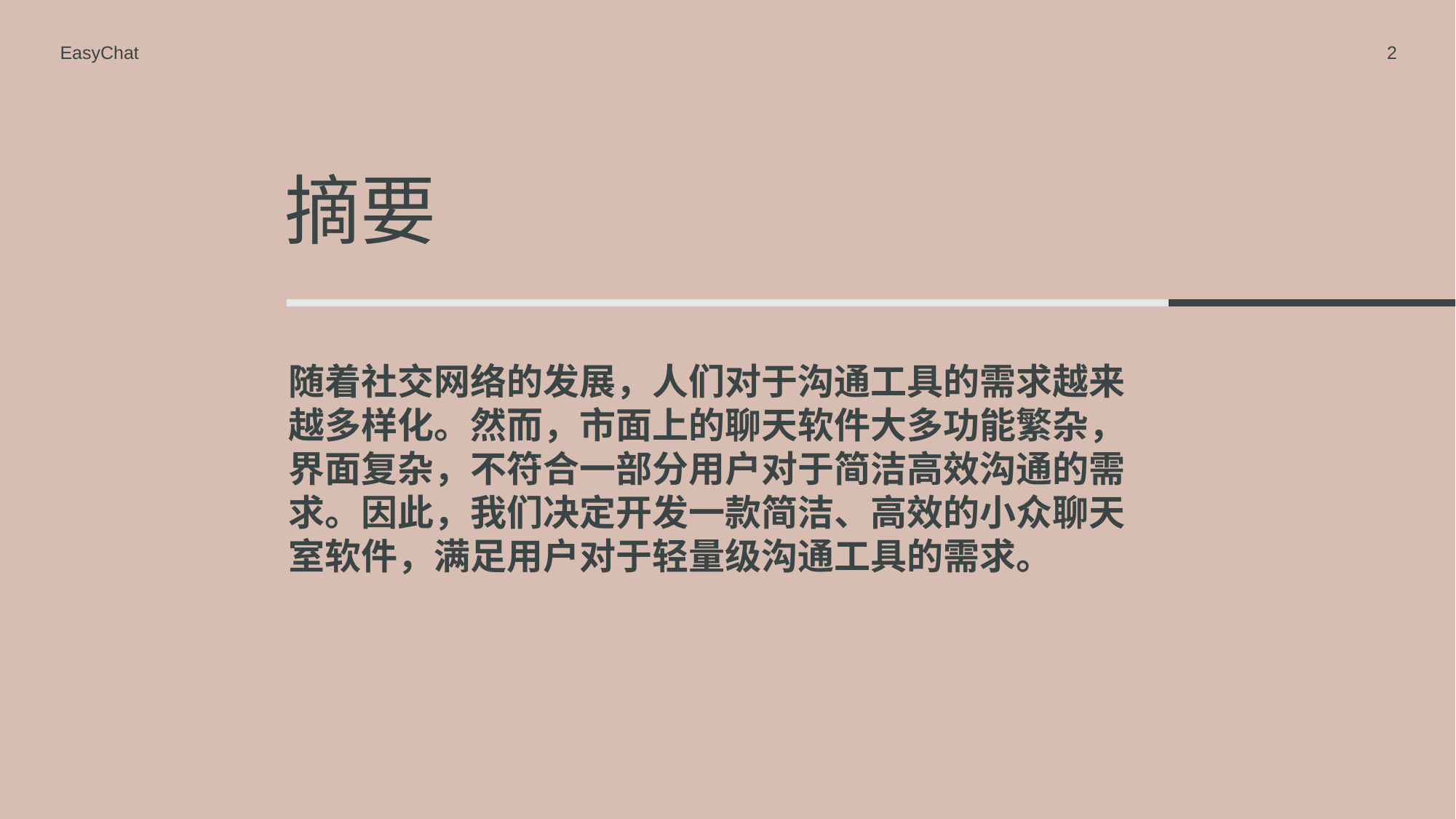

EasyChat
2
# 摘要
随着社交网络的发展，人们对于沟通工具的需求越来越多样化。然而，市面上的聊天软件大多功能繁杂，界面复杂，不符合一部分用户对于简洁高效沟通的需求。因此，我们决定开发一款简洁、高效的小众聊天室软件，满足用户对于轻量级沟通工具的需求。